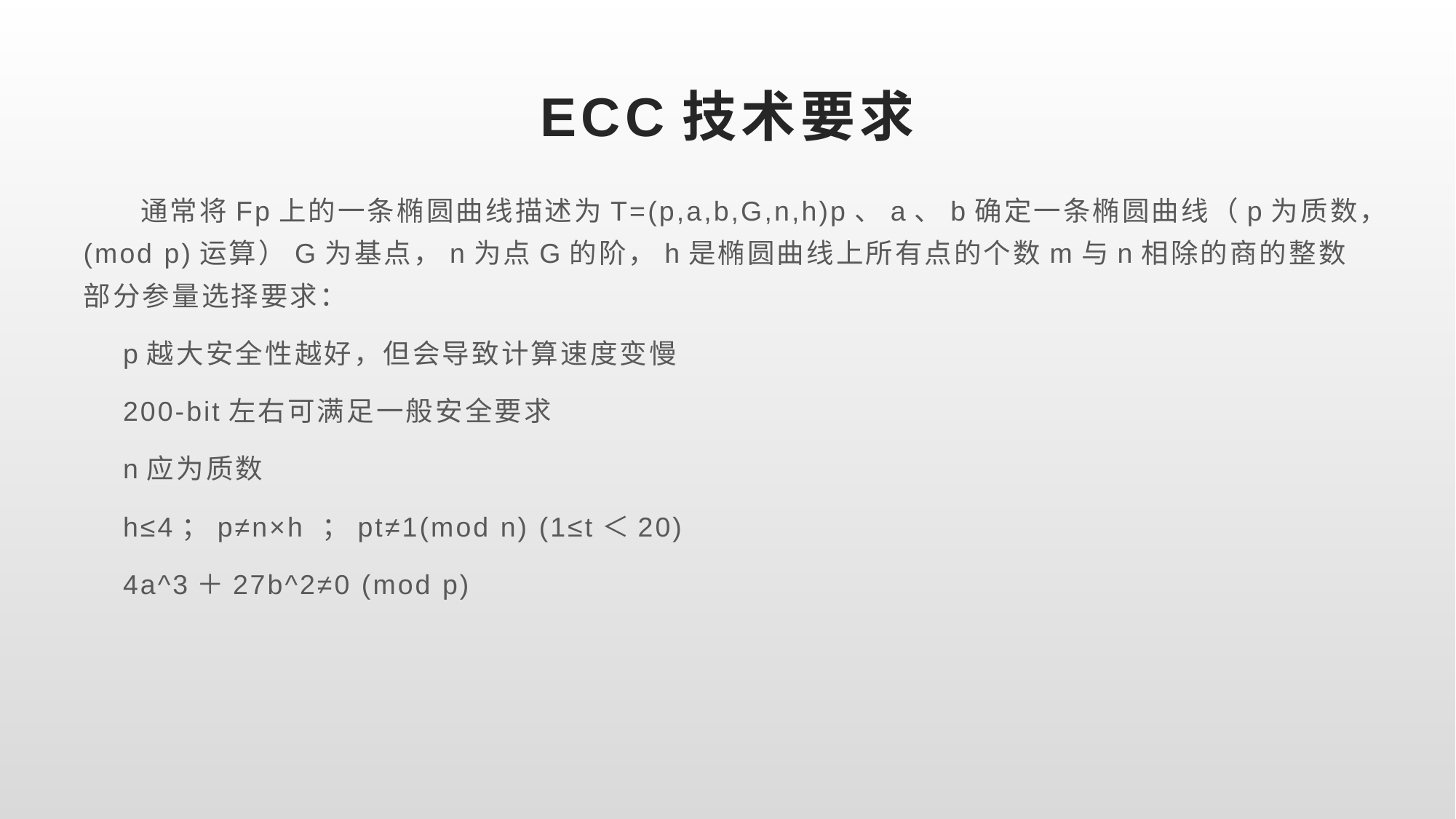

# ECC技术要求
      通常将Fp上的一条椭圆曲线描述为T=(p,a,b,G,n,h)p、a、b确定一条椭圆曲线（p为质数，(mod p)运算）G为基点，n为点G的阶，h是椭圆曲线上所有点的个数m与n相除的商的整数部分参量选择要求：
    p越大安全性越好，但会导致计算速度变慢
    200-bit左右可满足一般安全要求
    n应为质数
    h≤4；p≠n×h ；pt≠1(mod n) (1≤t＜20)
    4a^3＋27b^2≠0 (mod p)